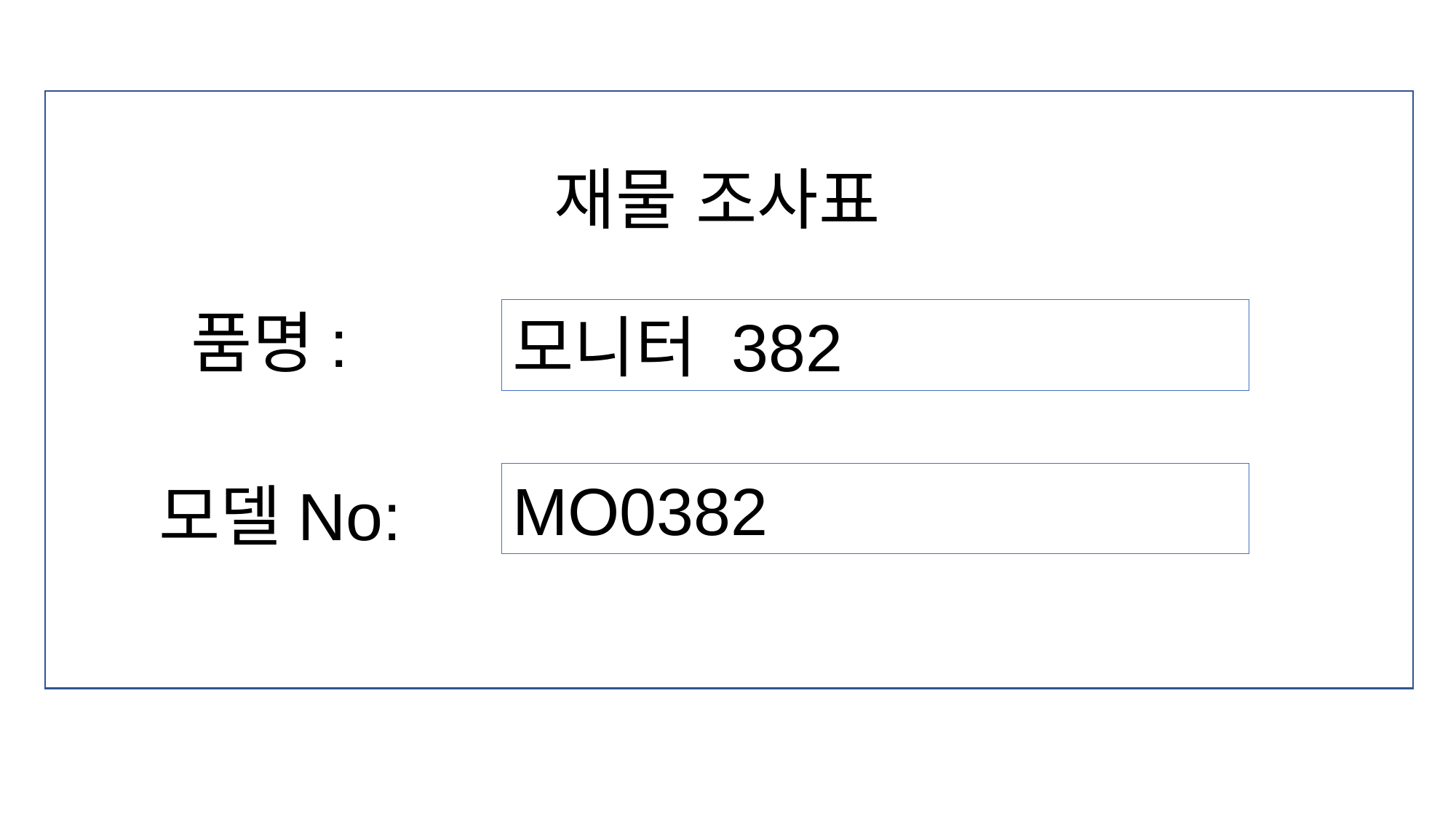

재물 조사표
품명:
모니터 382
MO0382
모델No: